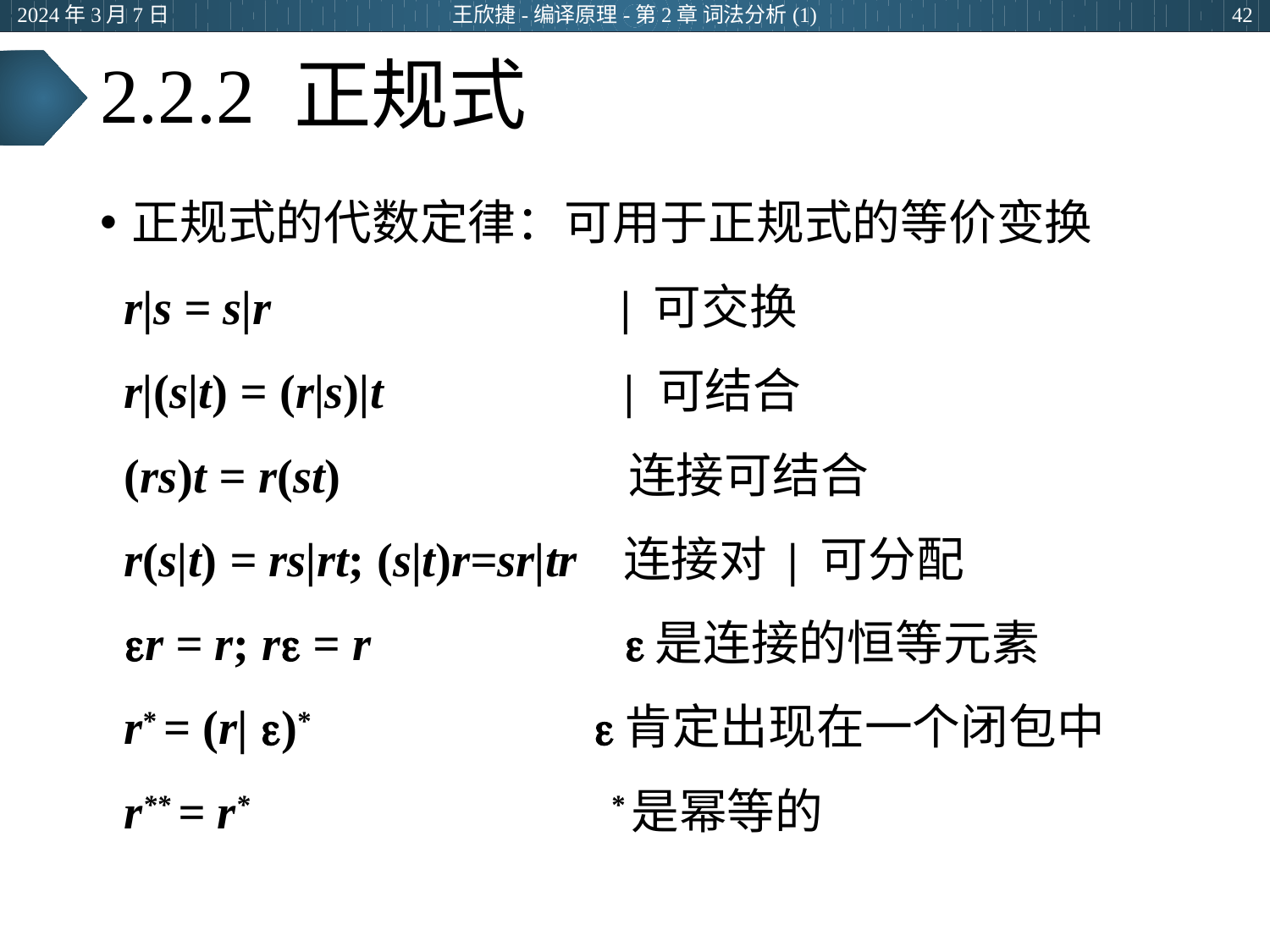

2024年3月7日
王欣捷-编译原理-第2章 词法分析(1)
42
# 2.2.2 正规式
正规式的代数定律：可用于正规式的等价变换
  r|s = s|r                             | 可交换
  r|(s|t) = (r|s)|t                    | 可结合
  (rs)t = r(st)                       连接可结合
  r(s|t) = rs|rt; (s|t)r=sr|tr   连接对 | 可分配
  εr = r; rε = r                     ε是连接的恒等元素
  r* = (r| ε)*                               ε肯定出现在一个闭包中
  r** = r*                              *是幂等的